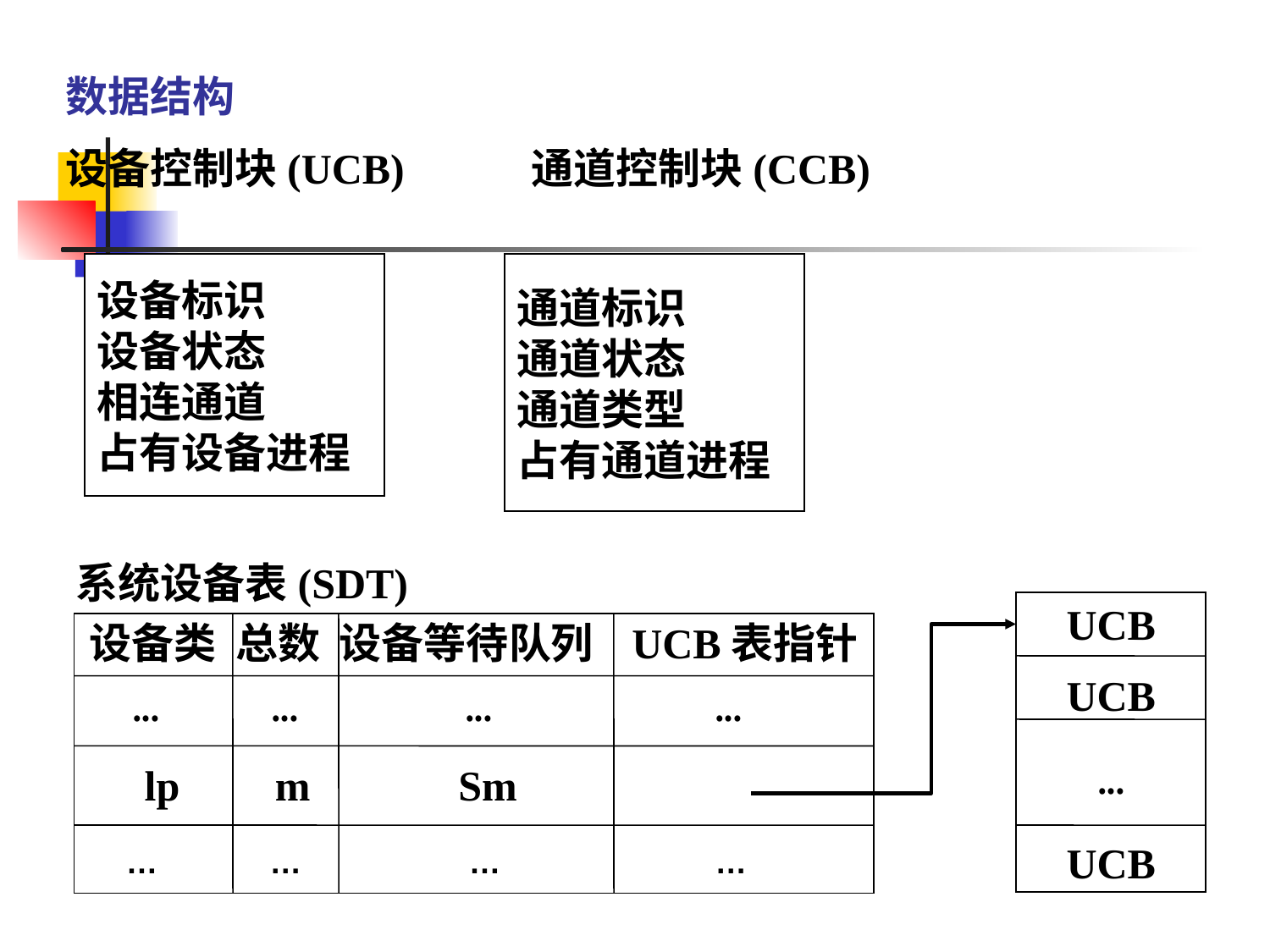

数据结构
设备控制块(UCB)           通道控制块(CCB)
设备标识
设备状态
相连通道
占有设备进程
通道标识
通道状态
通道类型
占有通道进程
系统设备表(SDT)
UCB
UCB
…
UCB
设备类  总数  设备等待队列   UCB表指针
 …      …         …            …
lp         m              Sm

  …            …                  …                       …